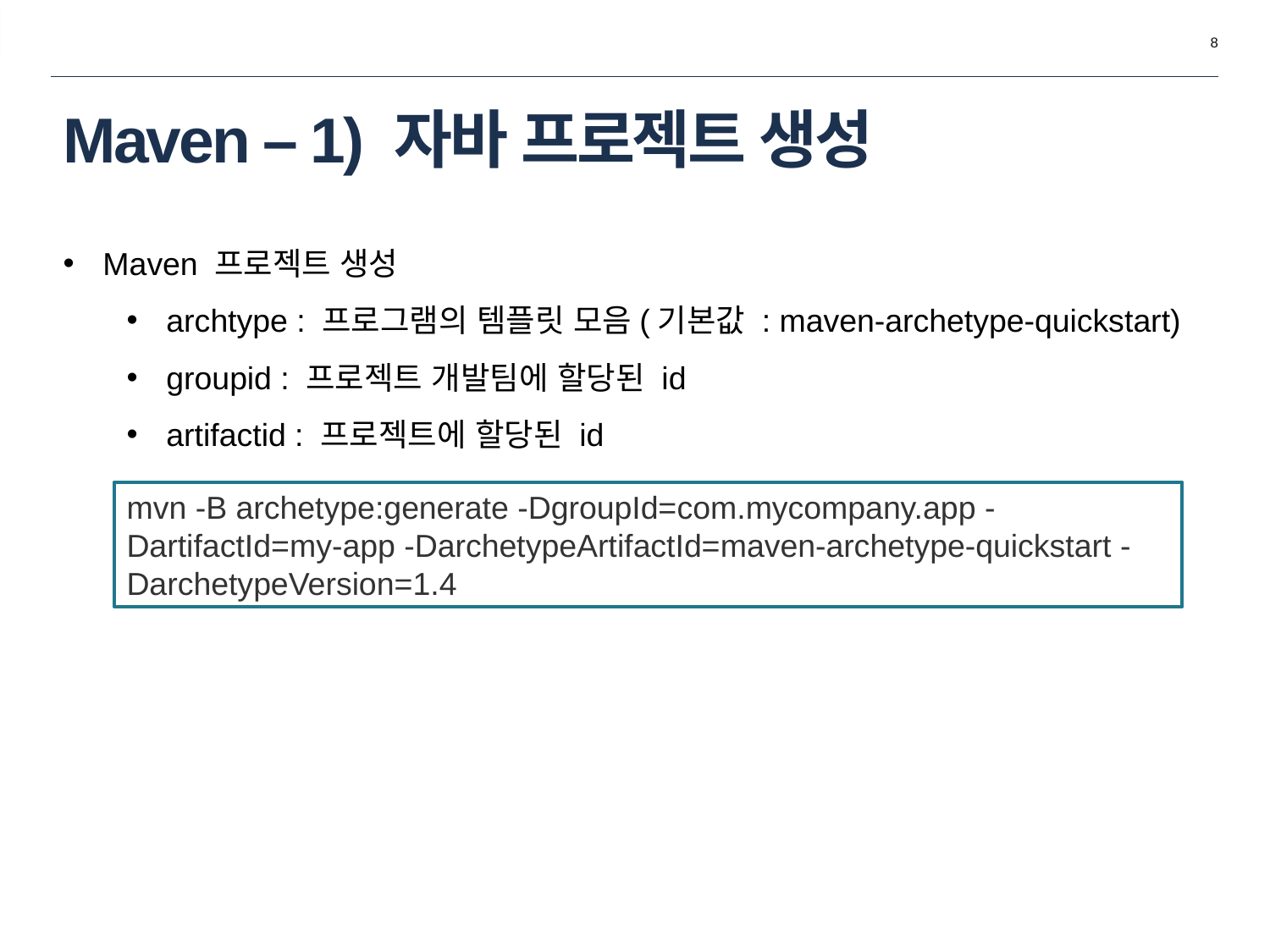

8
Maven – 1) 자바 프로젝트 생성
Maven 프로젝트 생성
archtype : 프로그램의 템플릿 모음(기본값 : maven-archetype-quickstart)
groupid : 프로젝트 개발팀에 할당된 id
artifactid : 프로젝트에 할당된 id
mvn -B archetype:generate -DgroupId=com.mycompany.app -DartifactId=my-app -DarchetypeArtifactId=maven-archetype-quickstart -DarchetypeVersion=1.4